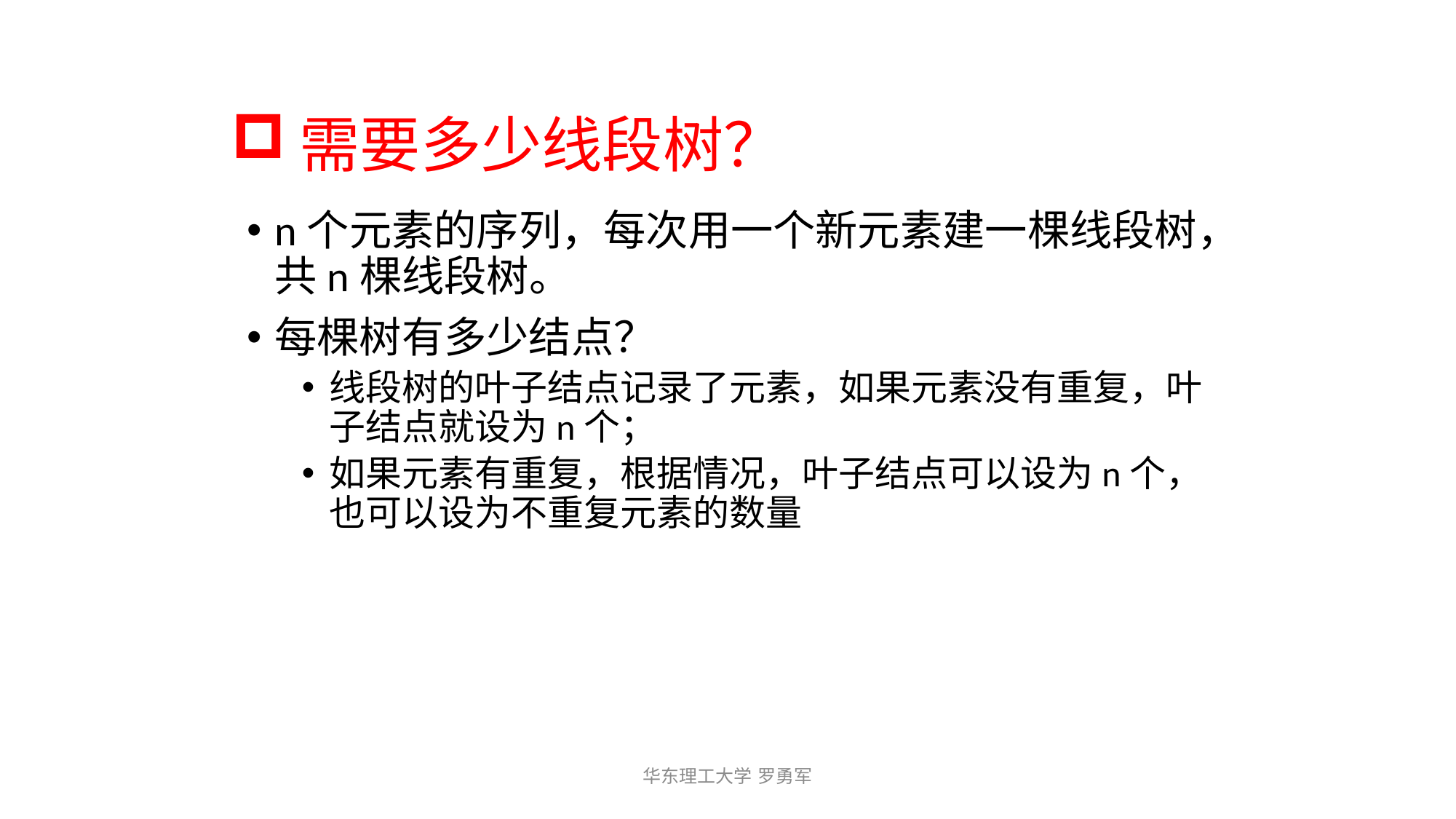

# 需要多少线段树？
n个元素的序列，每次用一个新元素建一棵线段树，共n棵线段树。
每棵树有多少结点？
线段树的叶子结点记录了元素，如果元素没有重复，叶子结点就设为n个；
如果元素有重复，根据情况，叶子结点可以设为n个，也可以设为不重复元素的数量
华东理工大学 罗勇军